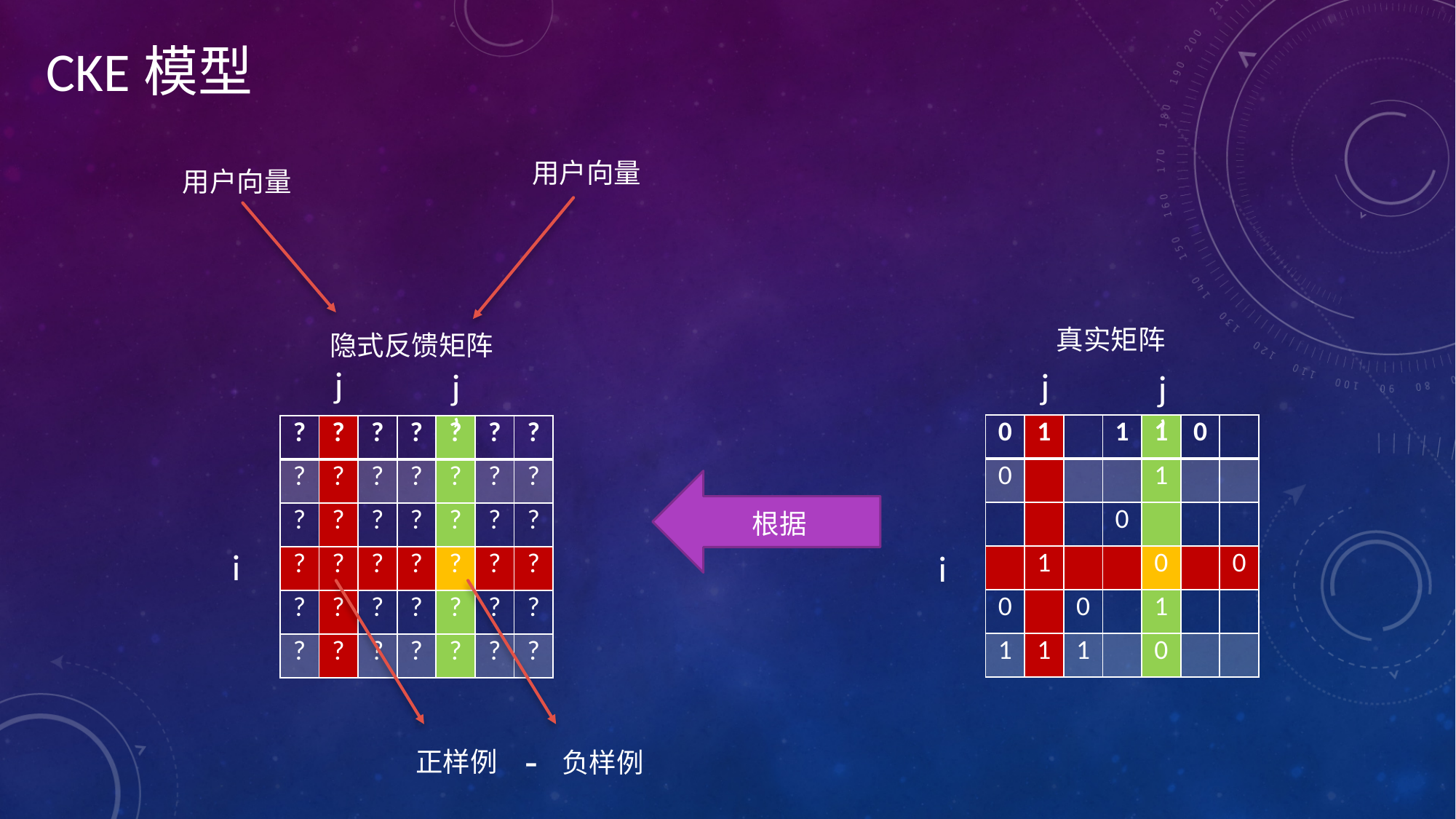

CKE模型
用户向量
用户向量
真实矩阵
隐式反馈矩阵
j
j
j’
j’
| 0 | 1 |  | 1 | 1 | 0 |  |
| --- | --- | --- | --- | --- | --- | --- |
| 0 |  |  |  | 1 |  |  |
|  |  |  | 0 |  |  |  |
|  | 1 |  |  | 0 |  | 0 |
| 0 |  | 0 |  | 1 |  |  |
| 1 | 1 | 1 |  | 0 |  |  |
| ? | ? | ? | ? | ? | ? | ? |
| --- | --- | --- | --- | --- | --- | --- |
| ? | ? | ? | ? | ? | ? | ? |
| ? | ? | ? | ? | ? | ? | ? |
| ? | ? | ? | ? | ? | ? | ? |
| ? | ? | ? | ? | ? | ? | ? |
| ? | ? | ? | ? | ? | ? | ? |

根据
i
i
-
正样例
负样例